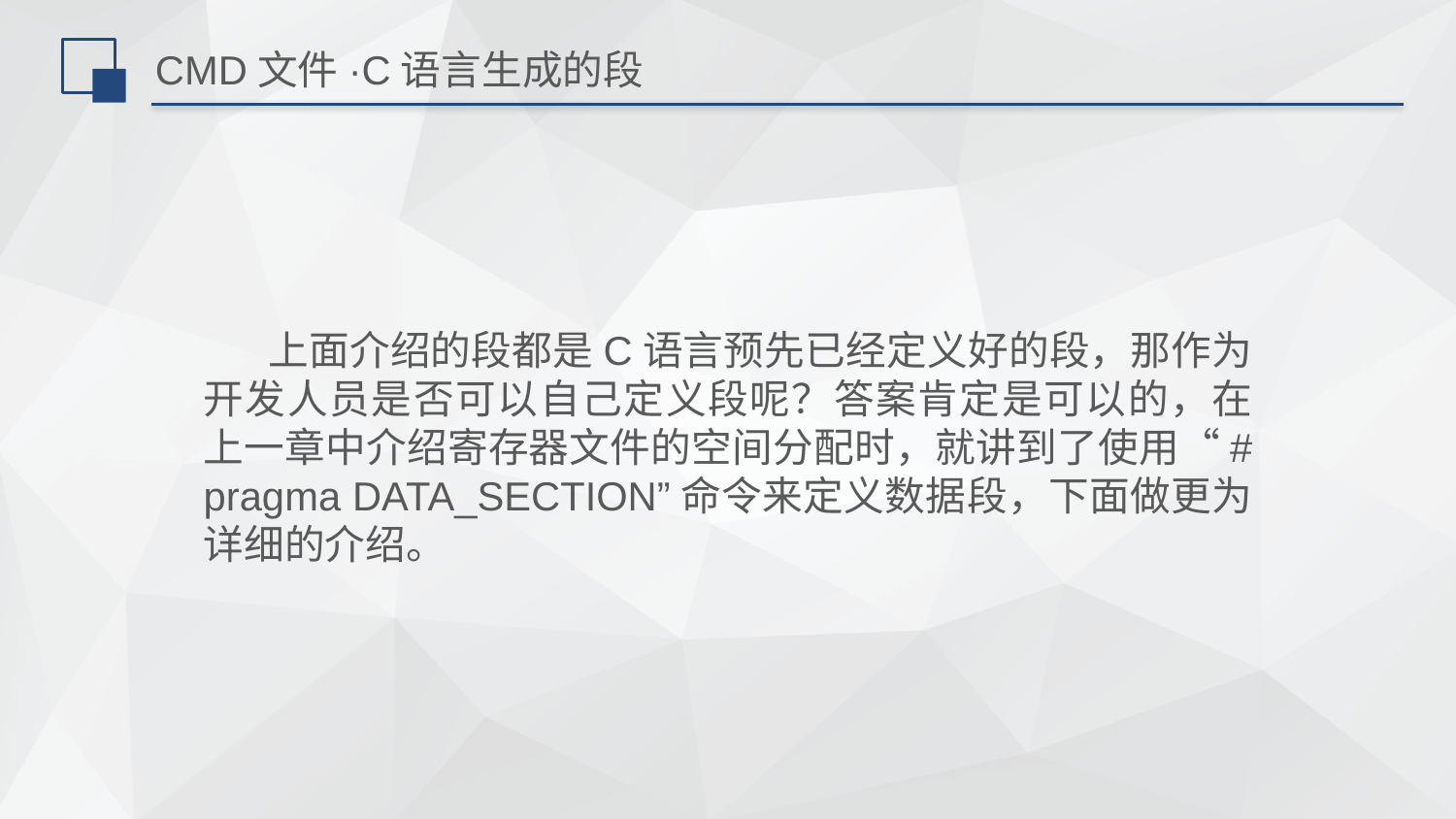

# CMD文件·C语言生成的段
      上面介绍的段都是C语言预先已经定义好的段，那作为开发人员是否可以自己定义段呢？答案肯定是可以的，在上一章中介绍寄存器文件的空间分配时，就讲到了使用“# pragma DATA_SECTION”命令来定义数据段，下面做更为详细的介绍。